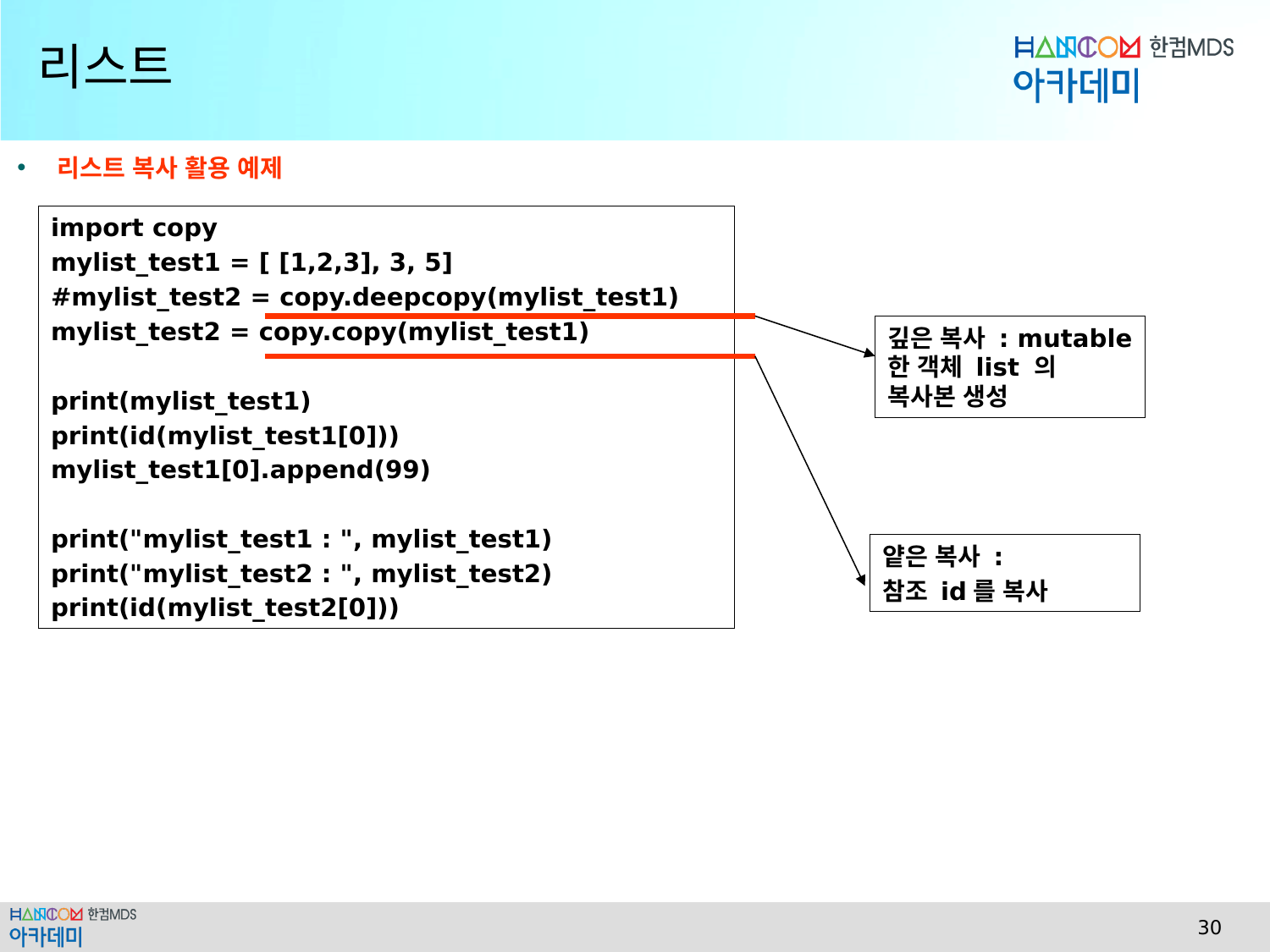

# 리스트
리스트 복사 활용 예제
import copy
mylist_test1 = [ [1,2,3], 3, 5]
#mylist_test2 = copy.deepcopy(mylist_test1)
mylist_test2 = copy.copy(mylist_test1)

print(mylist_test1)
print(id(mylist_test1[0]))
mylist_test1[0].append(99)

print("mylist_test1 : ", mylist_test1)
print("mylist_test2 : ", mylist_test2)
print(id(mylist_test2[0]))
깊은 복사 : mutable한 객체 list 의 복사본 생성
얕은 복사 :
참조 id를 복사
                               30